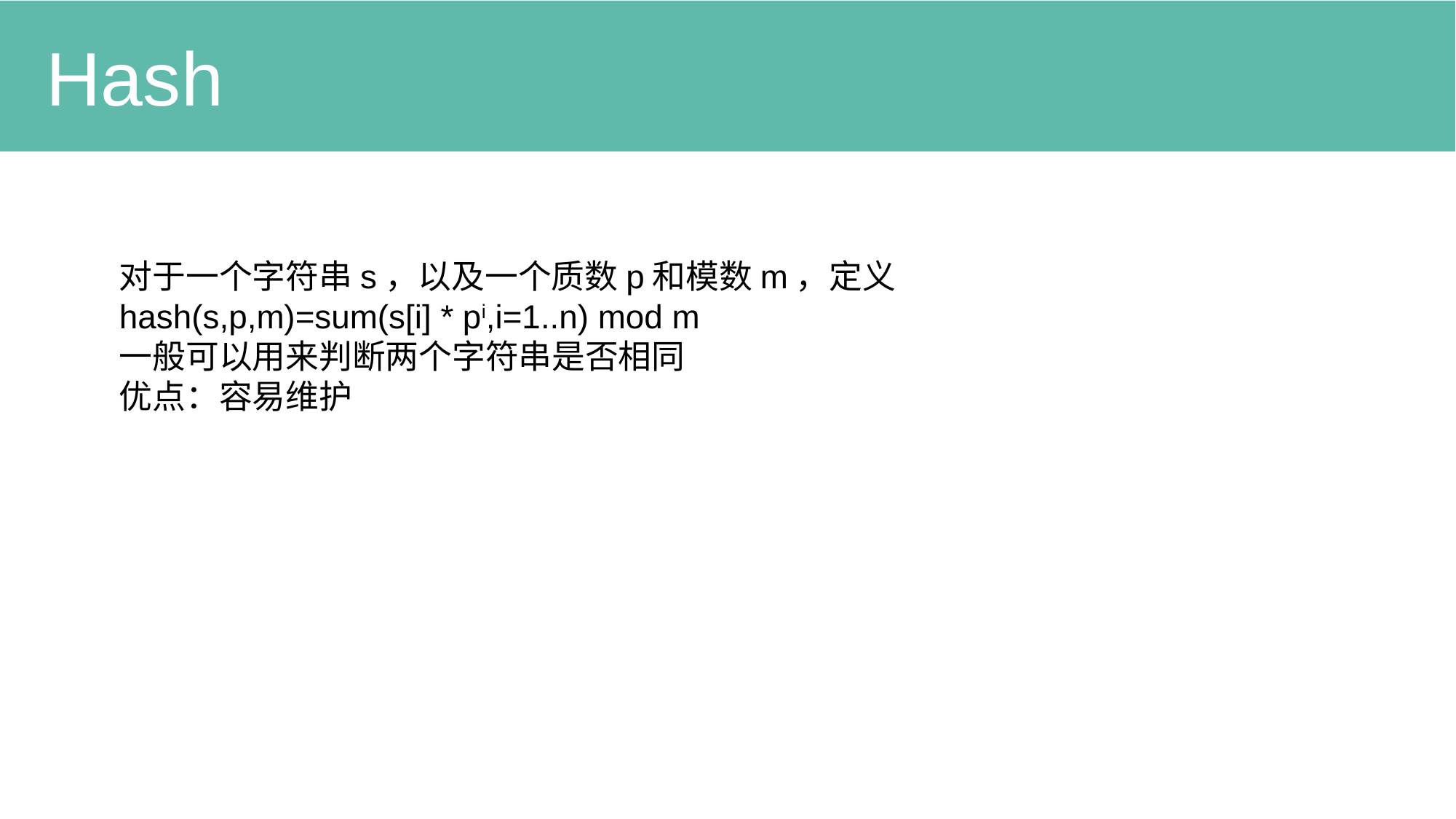

Hash
对于一个字符串s，以及一个质数p和模数m，定义
hash(s,p,m)=sum(s[i] * pi,i=1..n) mod m
一般可以用来判断两个字符串是否相同
优点：容易维护